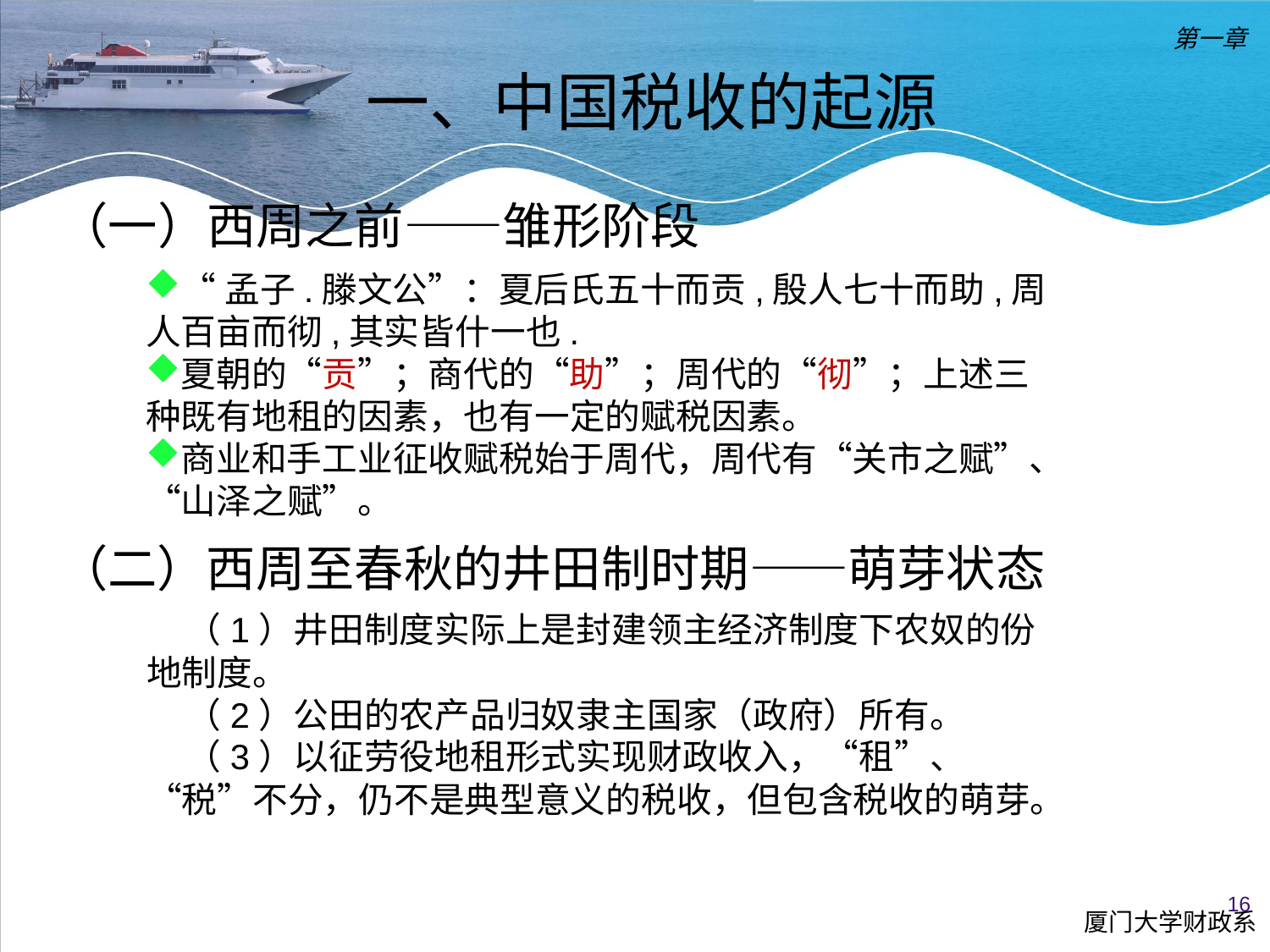

第一章
一、中国税收的起源
（一）西周之前——雏形阶段
“孟子.滕文公”：夏后氏五十而贡,殷人七十而助,周人百亩而彻,其实皆什一也.
夏朝的“贡”；商代的“助”；周代的“彻”；上述三种既有地租的因素，也有一定的赋税因素。
商业和手工业征收赋税始于周代，周代有“关市之赋”、“山泽之赋”。
（二）西周至春秋的井田制时期——萌芽状态
    （1）井田制度实际上是封建领主经济制度下农奴的份地制度。
    （2）公田的农产品归奴隶主国家（政府）所有。
    （3）以征劳役地租形式实现财政收入，“租”、“税”不分，仍不是典型意义的税收，但包含税收的萌芽。

16
厦门大学财政系